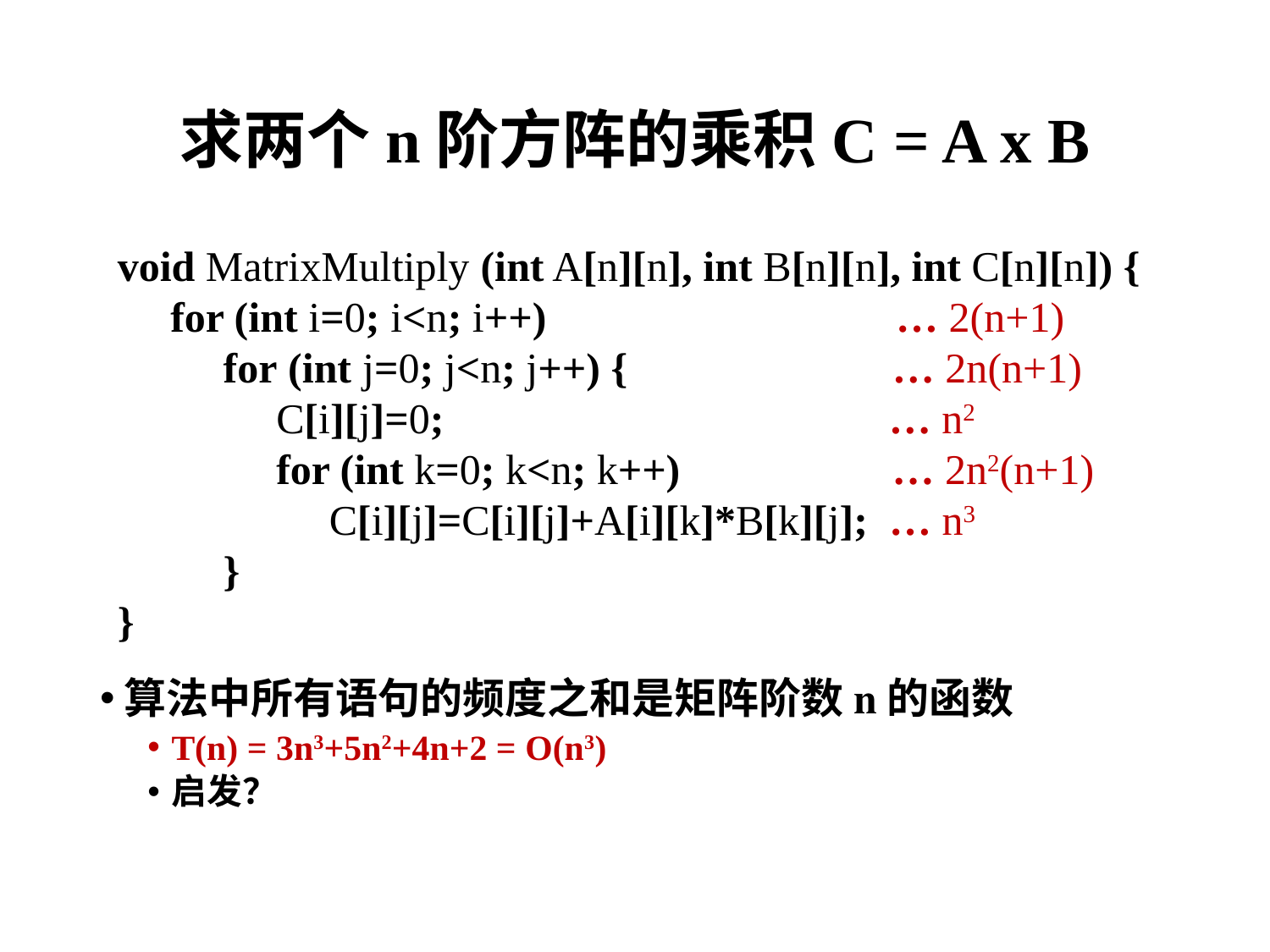

# 求两个n阶方阵的乘积C = A x B
void MatrixMultiply (int A[n][n], int B[n][n], int C[n][n]) {
     for (int i=0; i<n; i++)                                 … 2(n+1)
          for (int j=0; j<n; j++) {                         … 2n(n+1)
               C[i][j]=0;                                          … n2
               for (int k=0; k<n; k++)                    … 2n2(n+1)
                    C[i][j]=C[i][j]+A[i][k]*B[k][j];  … n3
          }
}

算法中所有语句的频度之和是矩阵阶数n的函数
T(n) = 3n3+5n2+4n+2 = O(n3)
启发？